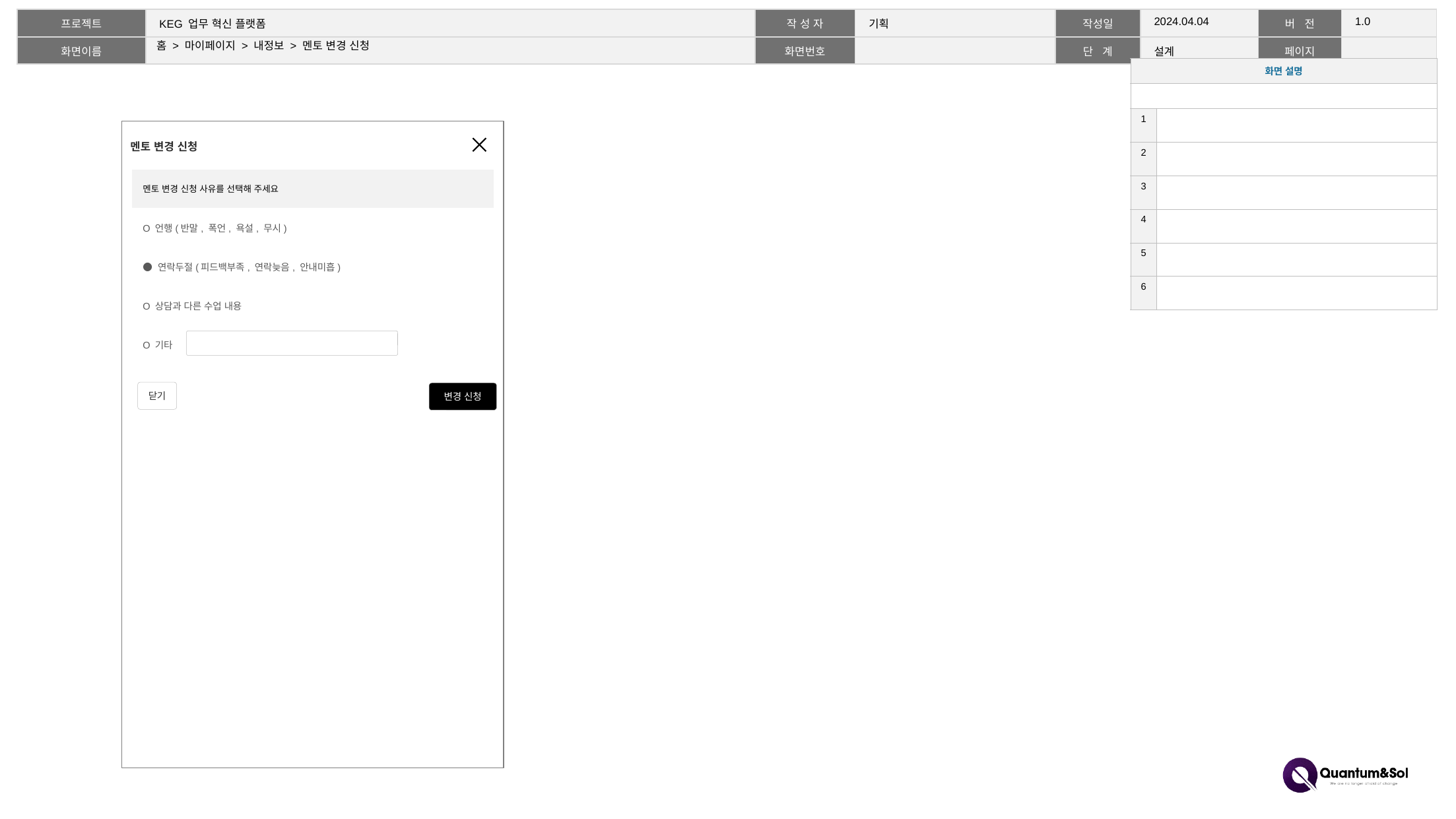

# 홈 > 마이페이지 > 내정보 > 멘토 변경 신청
| 화면 설명 |  |
| --- | --- |
|  |  |
| 1 |  |
| 2 |  |
| 3 |  |
| 4 |  |
| 5 |  |
| 6 |  |
멘토 변경 신청
| 멘토 변경 신청 사유를 선택해 주세요 |
| --- |
| O 언행(반말, 폭언, 욕설, 무시) |
| ● 연락두절(피드백부족, 연락늦음, 안내미흡) |
| O 상담과 다른 수업 내용 |
| O 기타 |

닫기
변경 신청